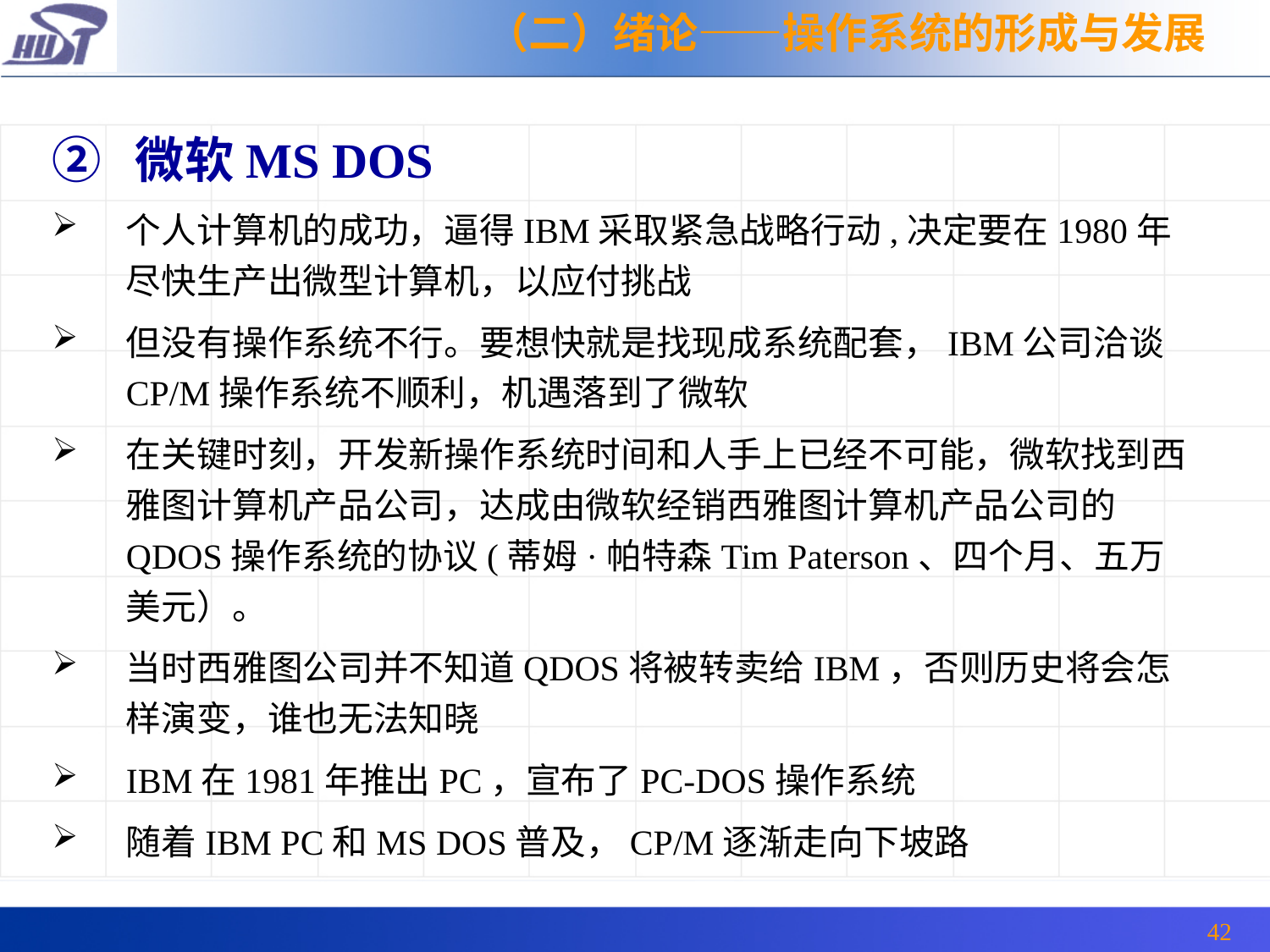

（二）绪论——操作系统的形成与发展
②  微软MS DOS
个人计算机的成功，逼得IBM采取紧急战略行动,决定要在1980年尽快生产出微型计算机，以应付挑战
但没有操作系统不行。要想快就是找现成系统配套，IBM公司洽谈 CP/M操作系统不顺利，机遇落到了微软
在关键时刻，开发新操作系统时间和人手上已经不可能，微软找到西雅图计算机产品公司，达成由微软经销西雅图计算机产品公司的QDOS操作系统的协议(蒂姆·帕特森Tim Paterson、四个月、五万美元）。
当时西雅图公司并不知道QDOS将被转卖给IBM，否则历史将会怎样演变，谁也无法知晓
IBM在1981年推出PC，宣布了PC-DOS操作系统
随着IBM PC和MS DOS普及，CP/M逐渐走向下坡路
42